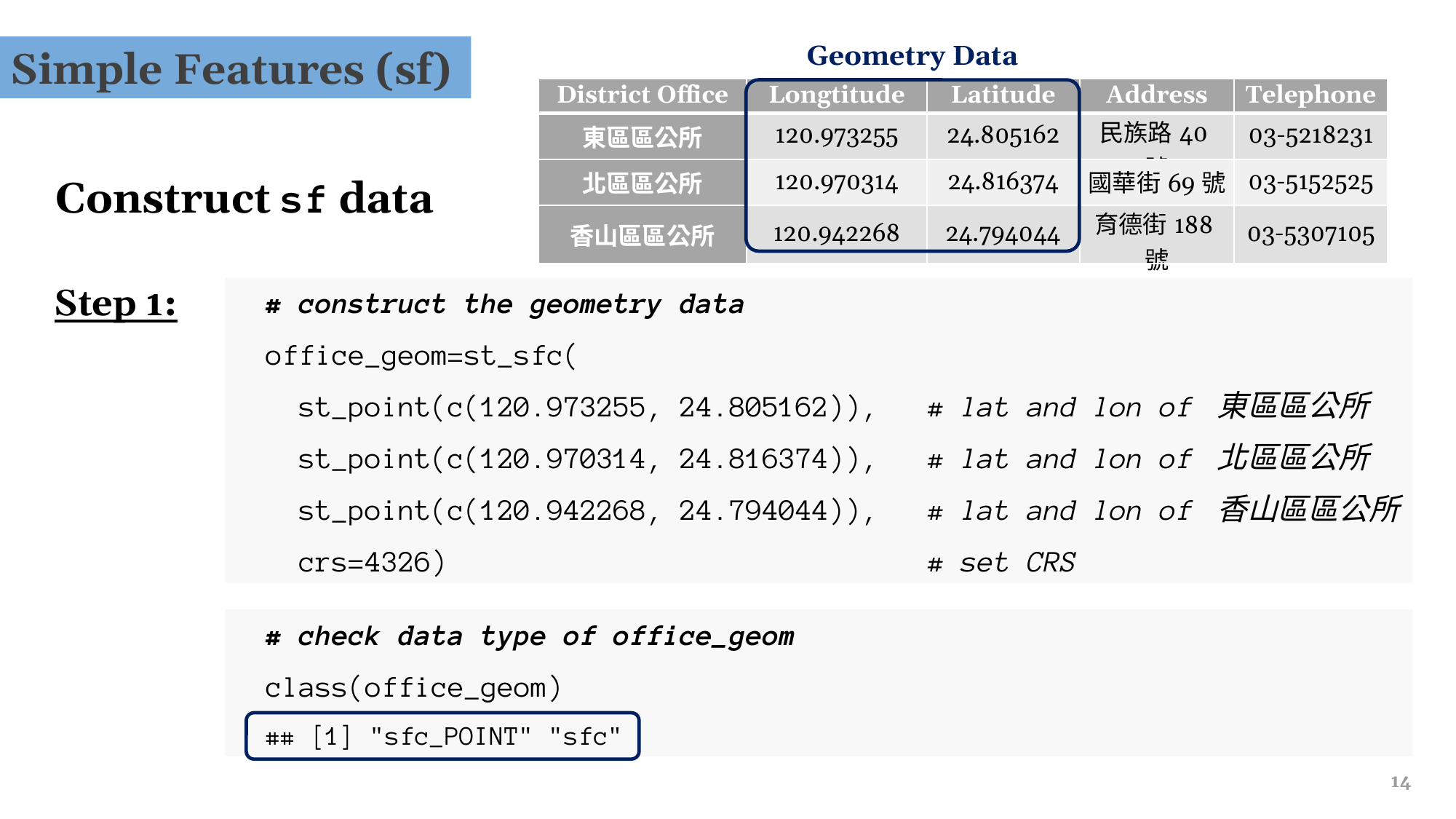

Geometry Data
Simple Features (sf)
| District Office | Longtitude | Latitude | Address | Telephone |
| --- | --- | --- | --- | --- |
| 東區區公所 | 120.973255 | 24.805162 | 民族路40號 | 03-5218231 |
| 北區區公所 | 120.970314 | 24.816374 | 國華街69號 | 03-5152525 |
| 香山區區公所 | 120.942268 | 24.794044 | 育德街188號 | 03-5307105 |

Construct sf data
Step 1:
# construct the geometry data
office_geom=st_sfc(
  st_point(c(120.973255, 24.805162)),   # lat and lon of 東區區公所
  st_point(c(120.970314, 24.816374)),   # lat and lon of 北區區公所
  st_point(c(120.942268, 24.794044)),   # lat and lon of 香山區區公所
  crs=4326)                             # set CRS
# check data type of office_geom
class(office_geom)
## [1] "sfc_POINT" "sfc"

14